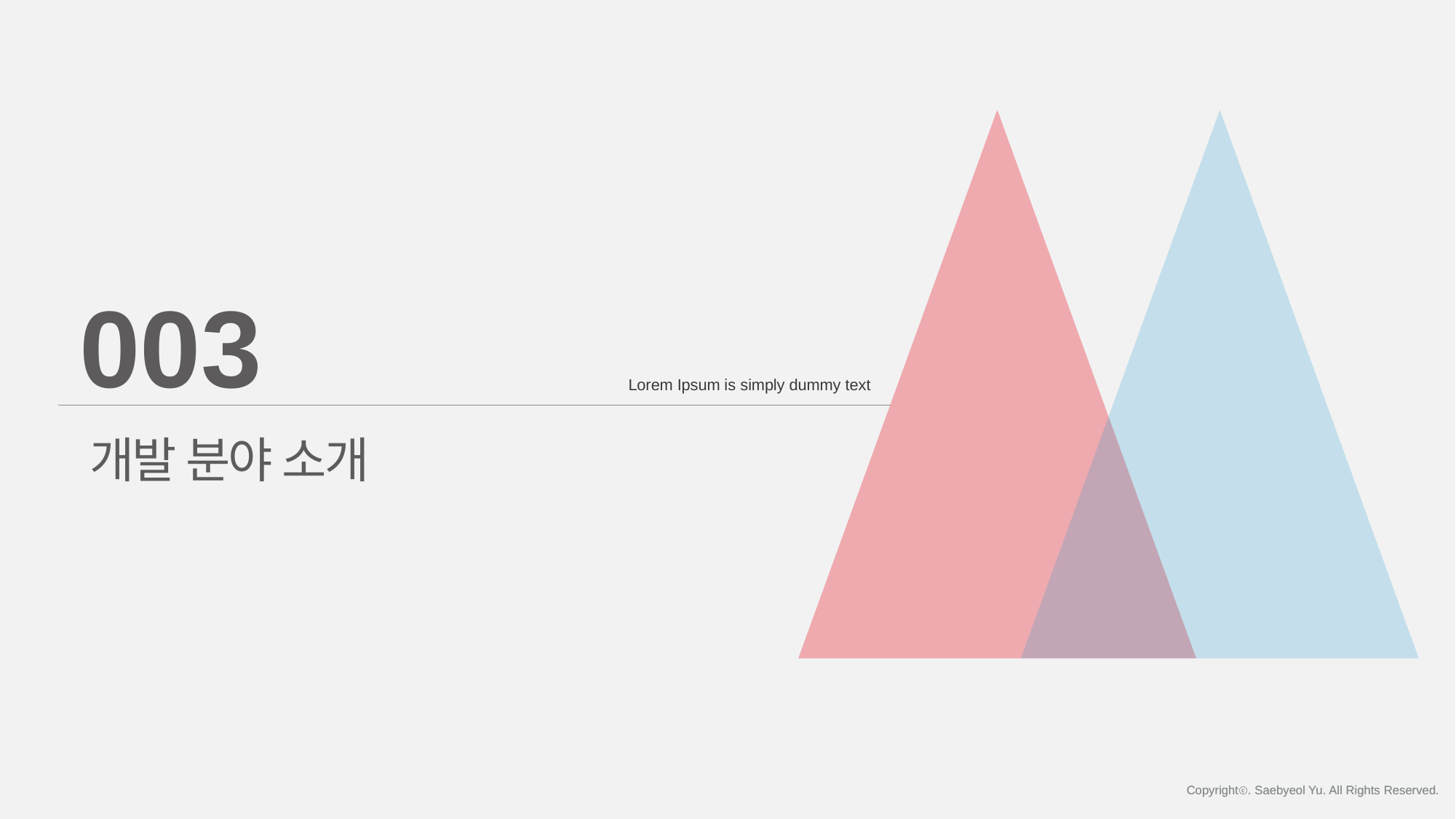

003
Lorem Ipsum is simply dummy text
개발 분야 소개
Copyrightⓒ. Saebyeol Yu. All Rights Reserved.